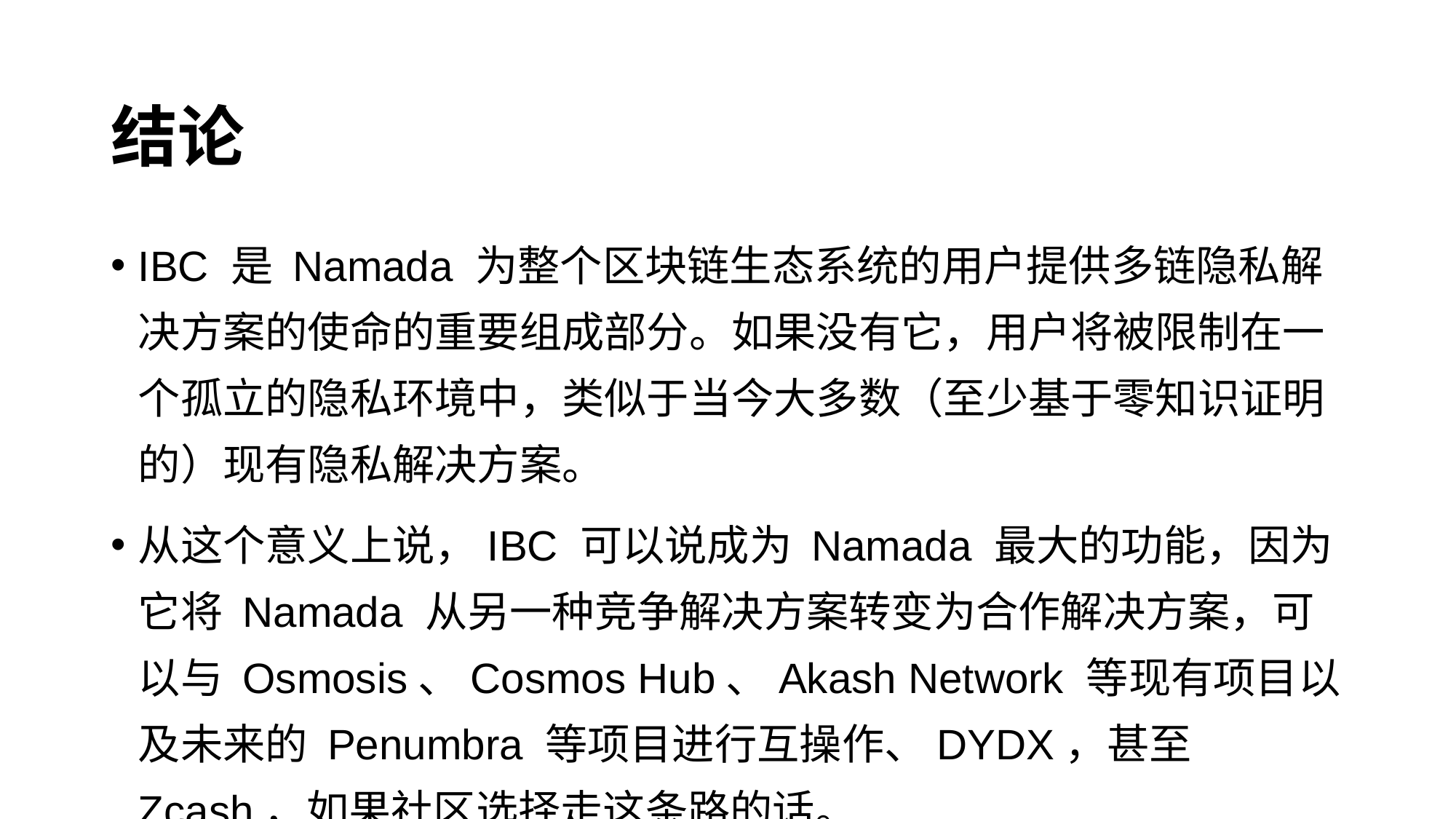

# 结论
IBC 是 Namada 为整个区块链生态系统的用户提供多链隐私解决方案的使命的重要组成部分。如果没有它，用户将被限制在一个孤立的隐私环境中，类似于当今大多数（至少基于零知识证明的）现有隐私解决方案。
从这个意义上说，IBC 可以说成为 Namada 最大的功能，因为它将 Namada 从另一种竞争解决方案转变为合作解决方案，可以与 Osmosis、Cosmos Hub、Akash Network 等现有项目以及未来的 Penumbra 等项目进行互操作、DYDX，甚至 Zcash，如果社区选择走这条路的话。